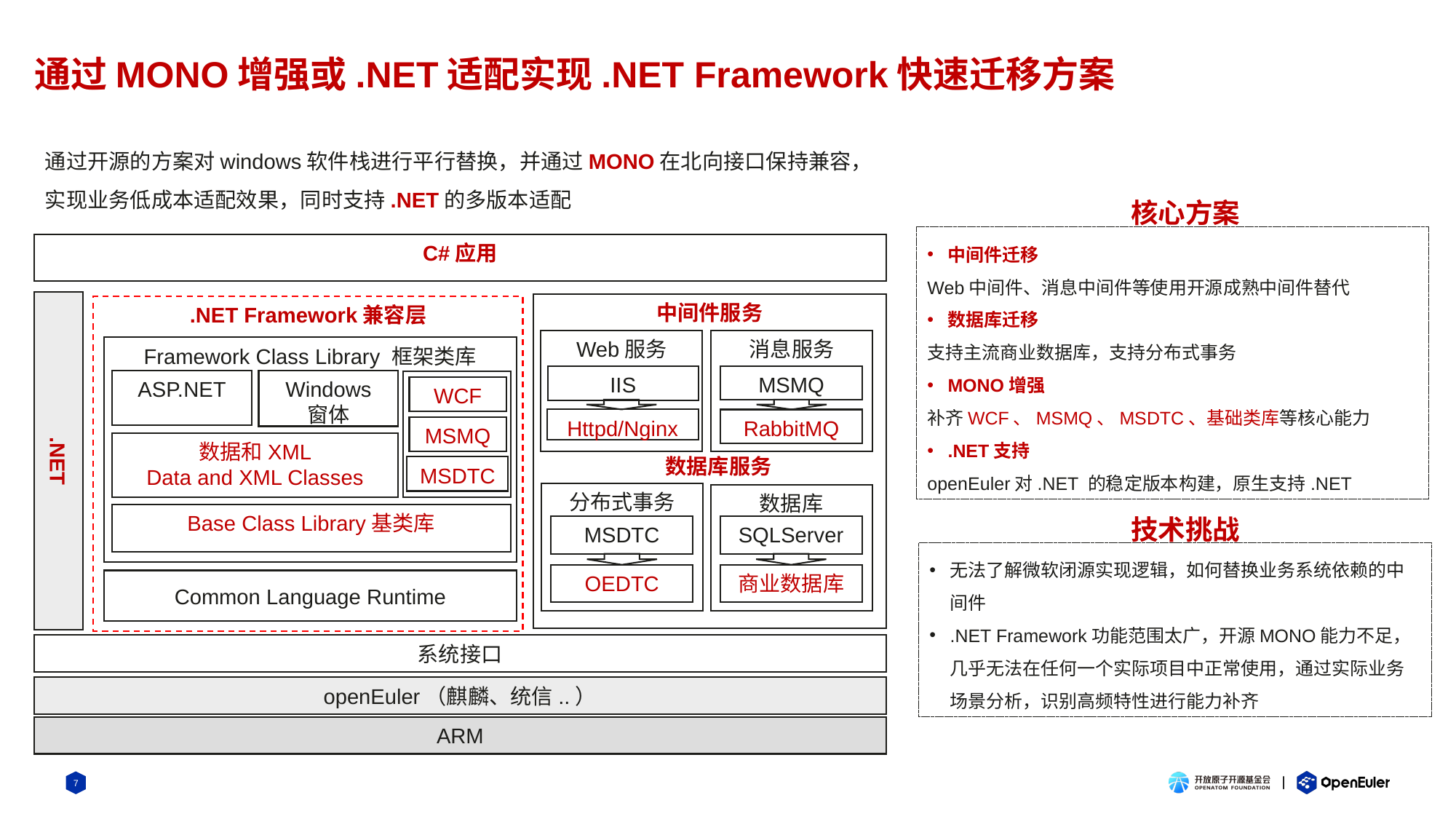

通过MONO增强或.NET适配实现.NET Framework快速迁移方案
通过开源的方案对windows软件栈进行平行替换，并通过MONO在北向接口保持兼容，实现业务低成本适配效果，同时支持.NET的多版本适配
核心方案
中间件迁移
Web中间件、消息中间件等使用开源成熟中间件替代
数据库迁移
支持主流商业数据库，支持分布式事务
MONO增强
补齐WCF、MSMQ、MSDTC、基础类库等核心能力
.NET支持
openEuler对.NET 的稳定版本构建，原生支持.NET
C#应用
.NET
中间件服务
.NET Framework兼容层
Framework Class Library 框架类库
Windows
窗体
ASP.NET

WCF
MSMQ
数据和XML
Data and XML Classes
MSDTC
Base Class Library基类库
Common Language Runtime
Web服务
IIS

Httpd/Nginx
消息服务
MSMQ

RabbitMQ
数据库服务
分布式事务
MSDTC

OEDTC
数据库
SQLServer

商业数据库
系统接口
openEuler（麒麟、统信..）
ARM
技术挑战
无法了解微软闭源实现逻辑，如何替换业务系统依赖的中间件
.NET Framework功能范围太广，开源MONO能力不足，几乎无法在任何一个实际项目中正常使用，通过实际业务场景分析，识别高频特性进行能力补齐